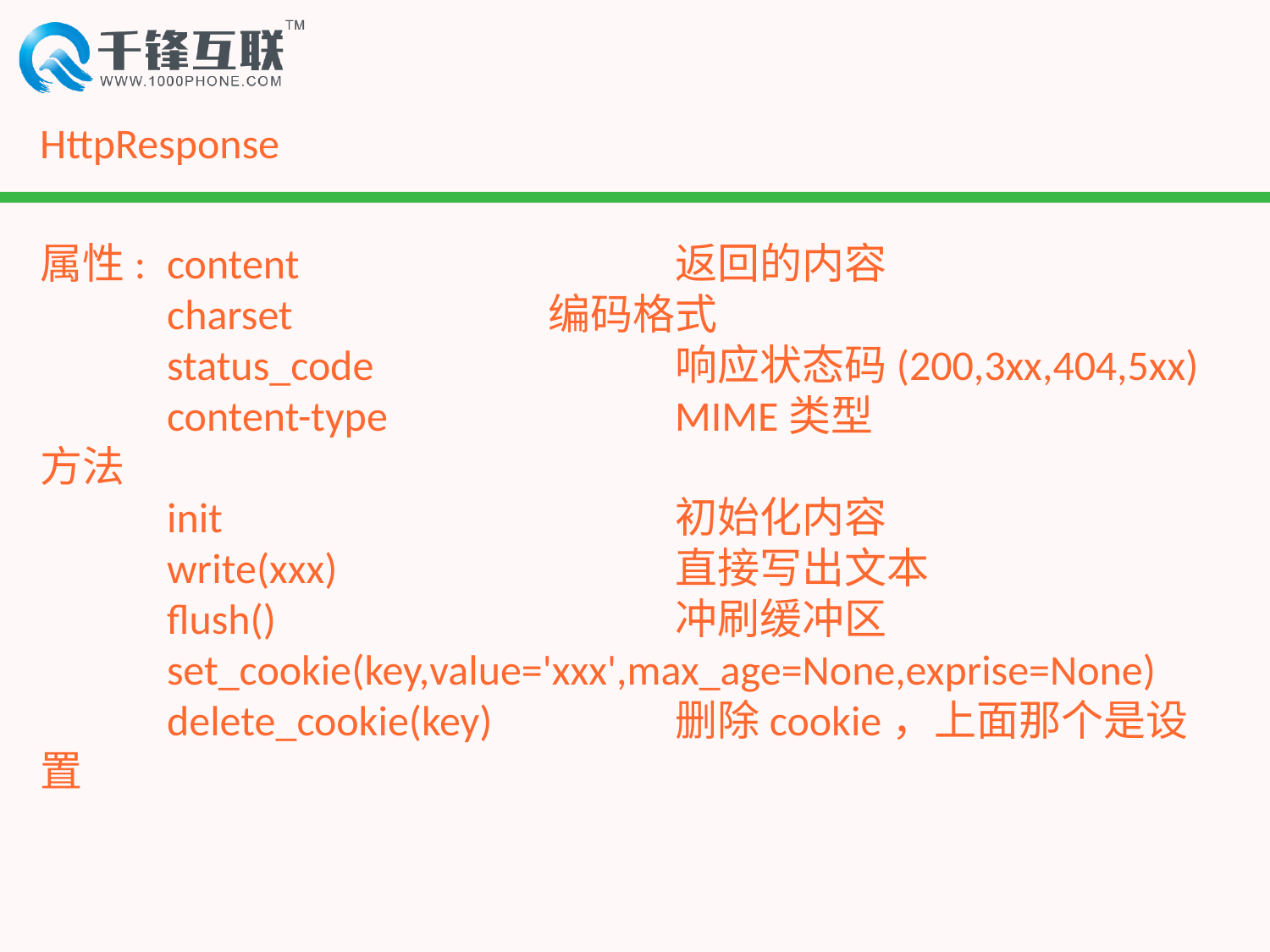

# HttpResponse
属性:	content			返回的内容
	charset			编码格式
	status_code			响应状态码(200,3xx,404,5xx)
	content-type			MIME类型
方法
	init				初始化内容
	write(xxx)			直接写出文本
	flush()				冲刷缓冲区
	set_cookie(key,value='xxx',max_age=None,exprise=None)
	delete_cookie(key)		删除cookie，上面那个是设置